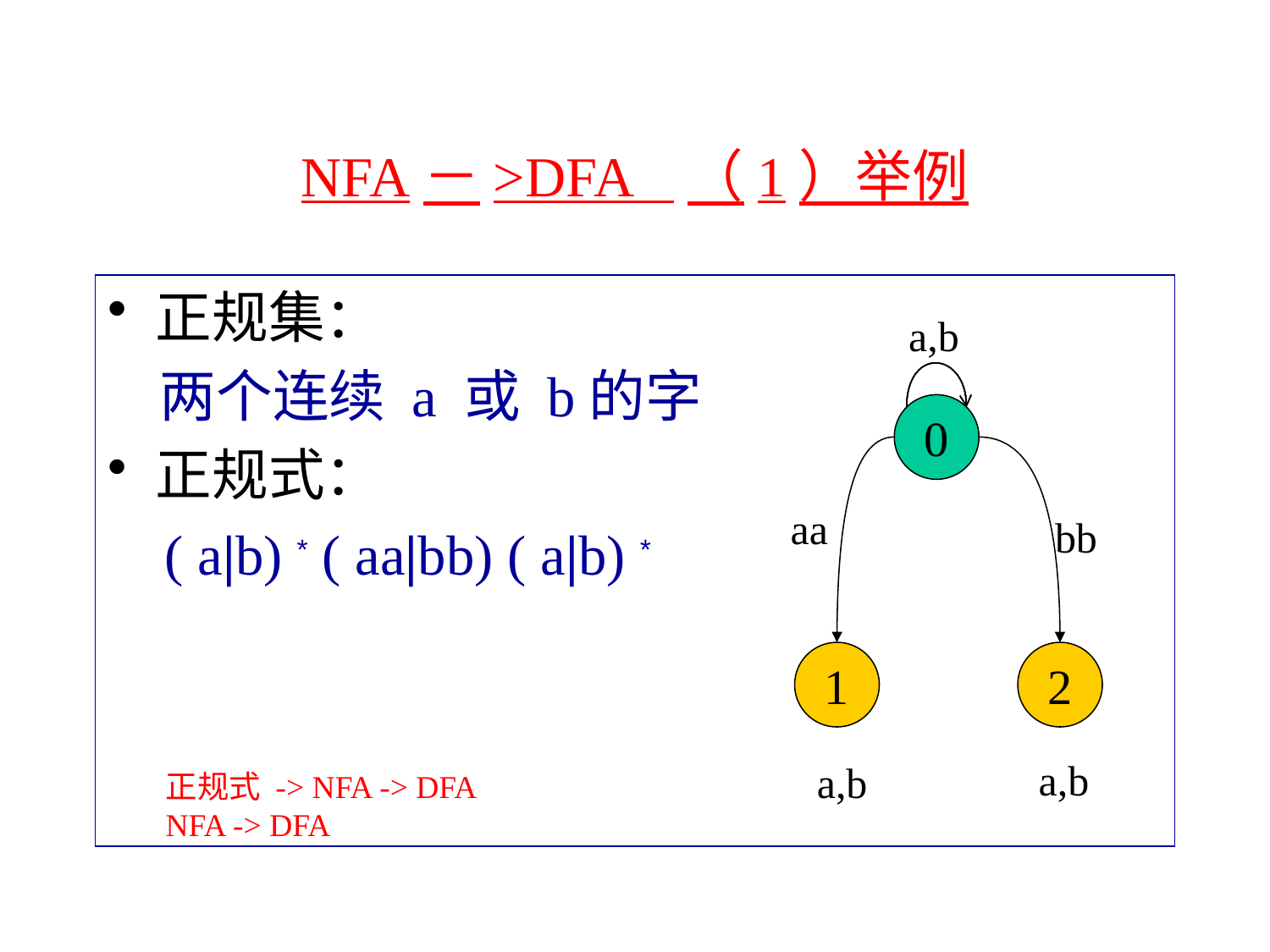

# NFA－>DFA   （1）举例
正规集：
   两个连续 a 或 b的字
正规式：
    ( a|b) * ( aa|bb) ( a|b) *
a,b
0
aa
bb
1
2
a,b
a,b
正规式 -> NFA -> DFA
NFA -> DFA